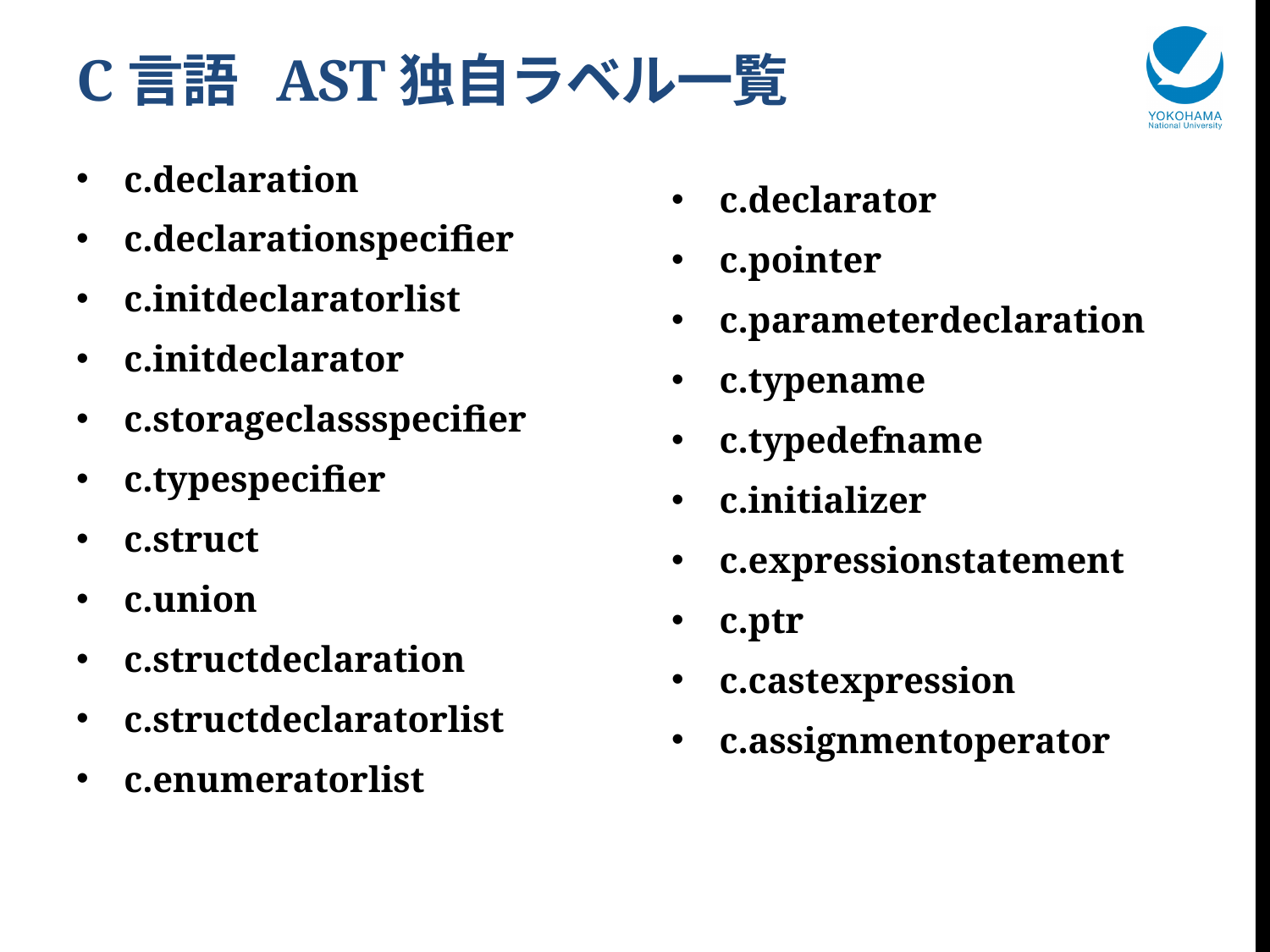

# C言語  AST独自ラベル一覧
c.declaration
c.declarationspecifier
c.initdeclaratorlist
c.initdeclarator
c.storageclassspecifier
c.typespecifier
c.struct
c.union
c.structdeclaration
c.structdeclaratorlist
c.enumeratorlist
c.declarator
c.pointer
c.parameterdeclaration
c.typename
c.typedefname
c.initializer
c.expressionstatement
c.ptr
c.castexpression
c.assignmentoperator